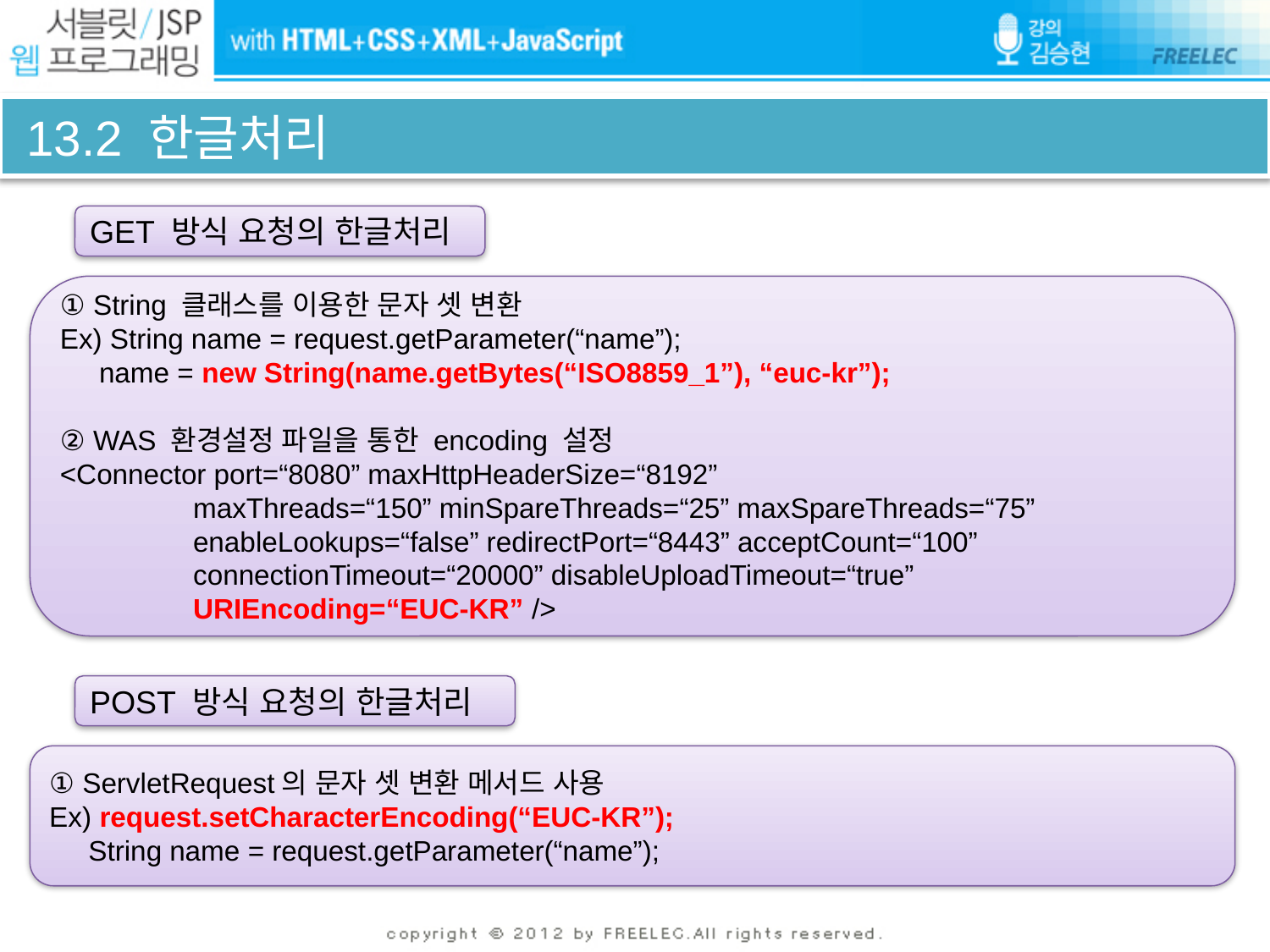

# 13.2 한글처리
GET 방식 요청의 한글처리
① String 클래스를 이용한 문자 셋 변환
Ex) String name = request.getParameter(“name”);
     name = new String(name.getBytes(“ISO8859_1”), “euc-kr”);

② WAS 환경설정 파일을 통한 encoding 설정
<Connector port=“8080” maxHttpHeaderSize=“8192”
                 maxThreads=“150” minSpareThreads=“25” maxSpareThreads=“75”
                 enableLookups=“false” redirectPort=“8443” acceptCount=“100”
                 connectionTimeout=“20000” disableUploadTimeout=“true”
                 URIEncoding=“EUC-KR” />
POST 방식 요청의 한글처리
① ServletRequest의 문자 셋 변환 메서드 사용
Ex) request.setCharacterEncoding(“EUC-KR”);
     String name = request.getParameter(“name”);